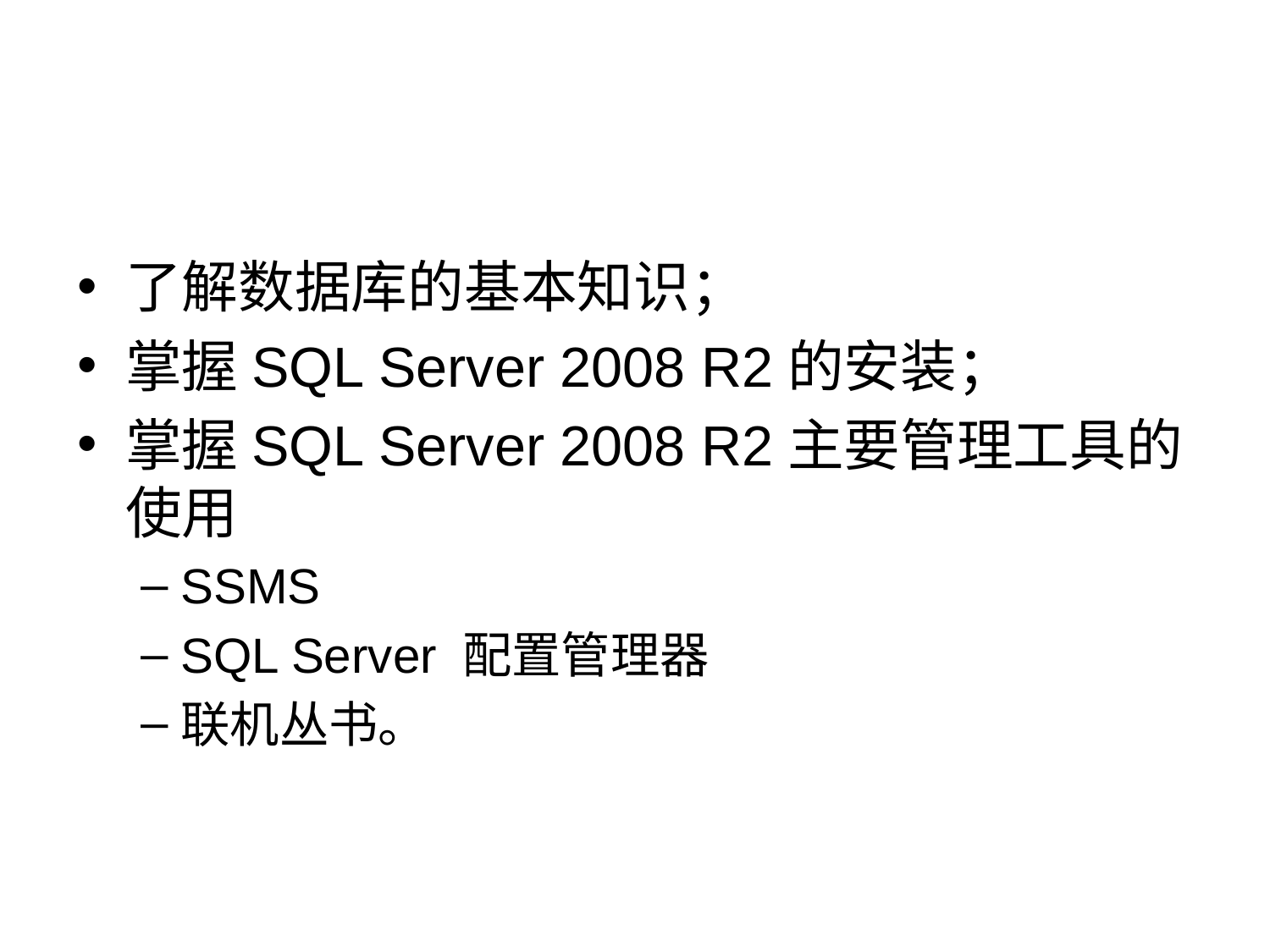

了解数据库的基本知识；
掌握SQL Server 2008 R2的安装；
掌握SQL Server 2008 R2主要管理工具的使用
SSMS
SQL Server 配置管理器
联机丛书。